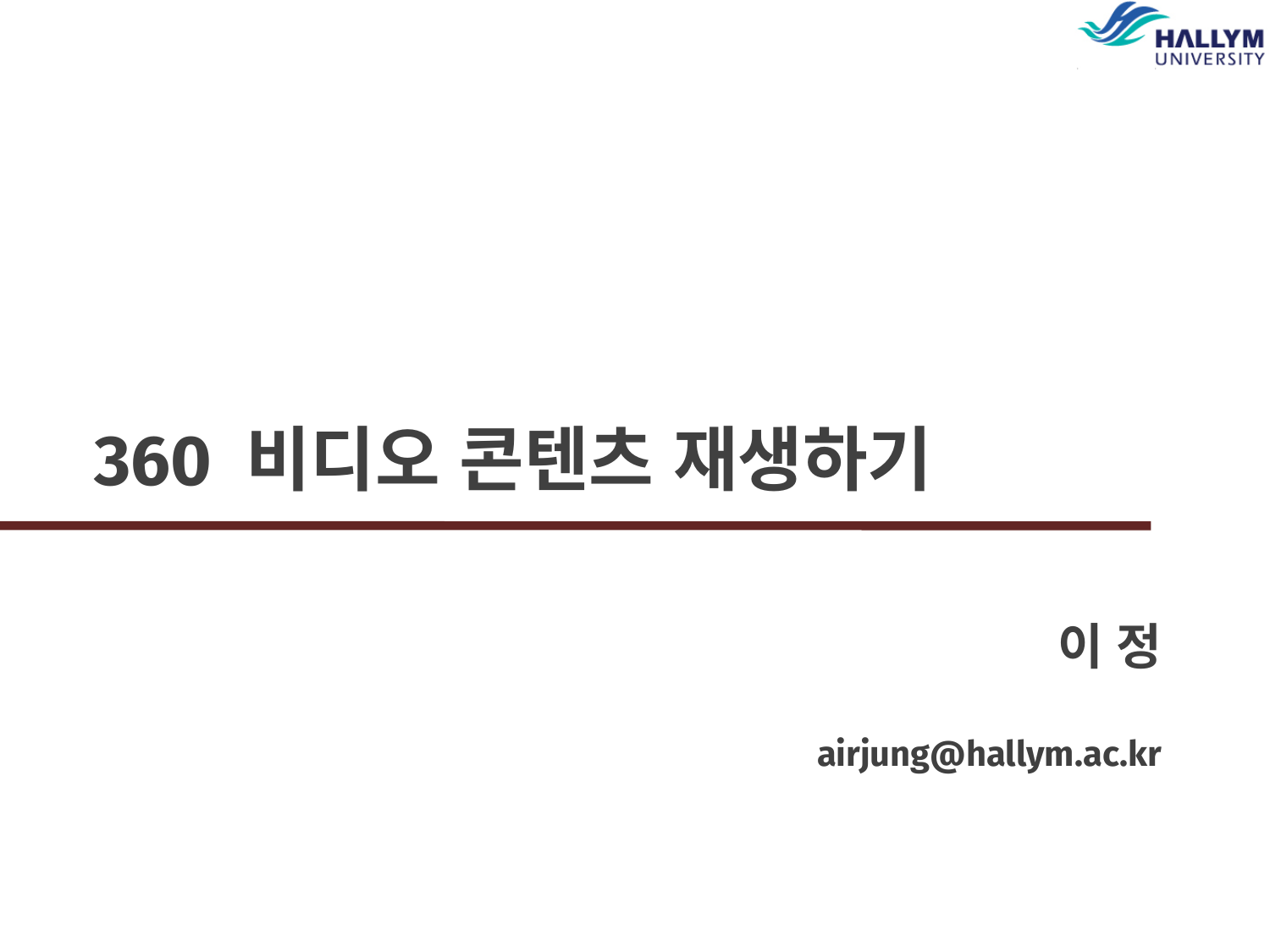

# 360 비디오 콘텐츠 재생하기

이 정

airjung@hallym.ac.kr